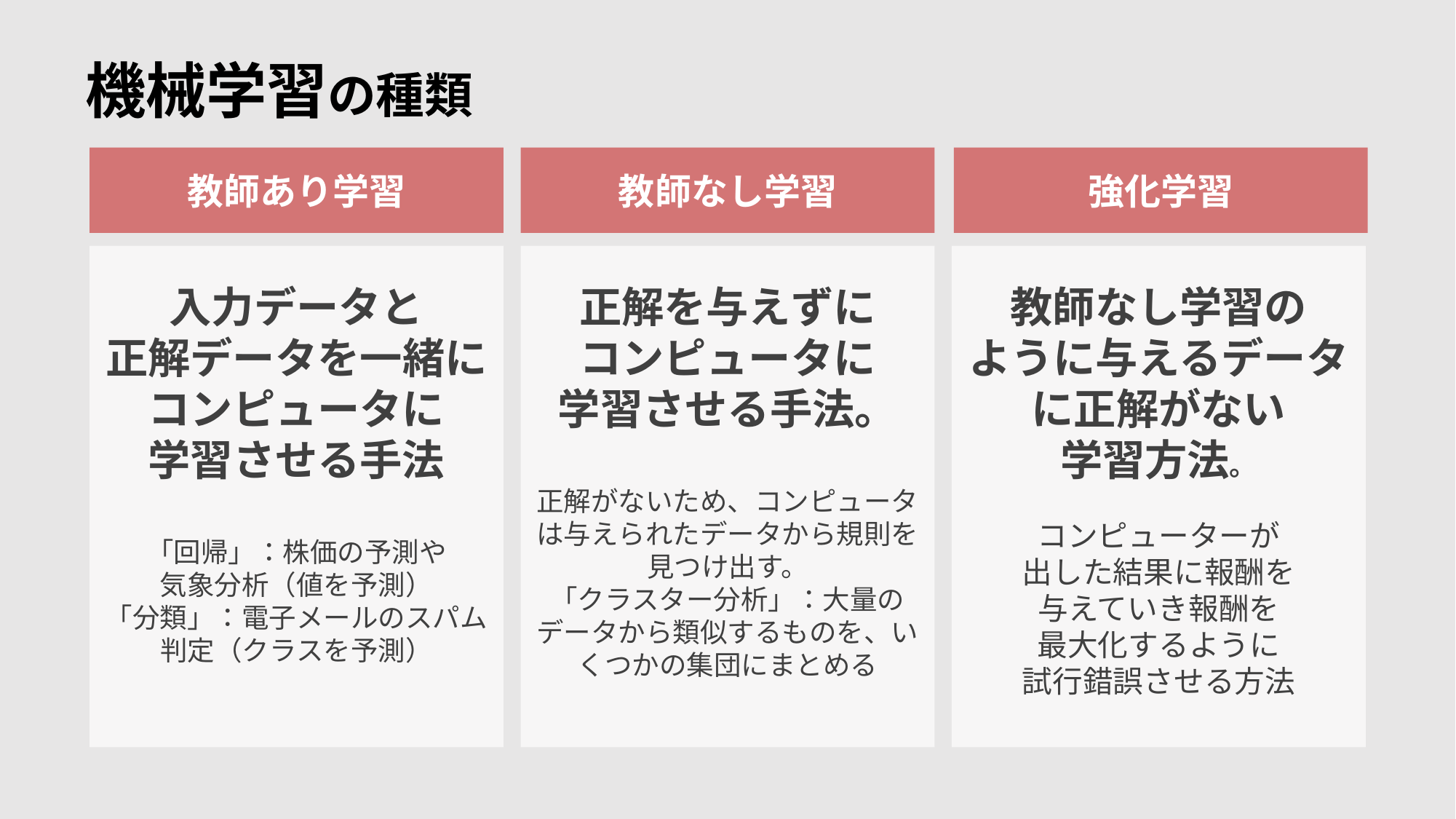

機械学習の種類
教師あり学習
教師なし学習
強化学習

入力データと
正解データを一緒にコンピュータに
学習させる手法

「回帰」：株価の予測や
気象分析（値を予測）
「分類」：電子メールのスパム判定（クラスを予測）

正解を与えずに
コンピュータに
学習させる手法。

正解がないため、コンピュータは与えられたデータから規則を見つけ出す。
「クラスター分析」：大量のデータから類似するものを、いくつかの集団にまとめる

教師なし学習の
ように与えるデータに正解がない
学習方法。
コンピューターが
出した結果に報酬を
与えていき報酬を
最大化するように
試行錯誤させる方法
例